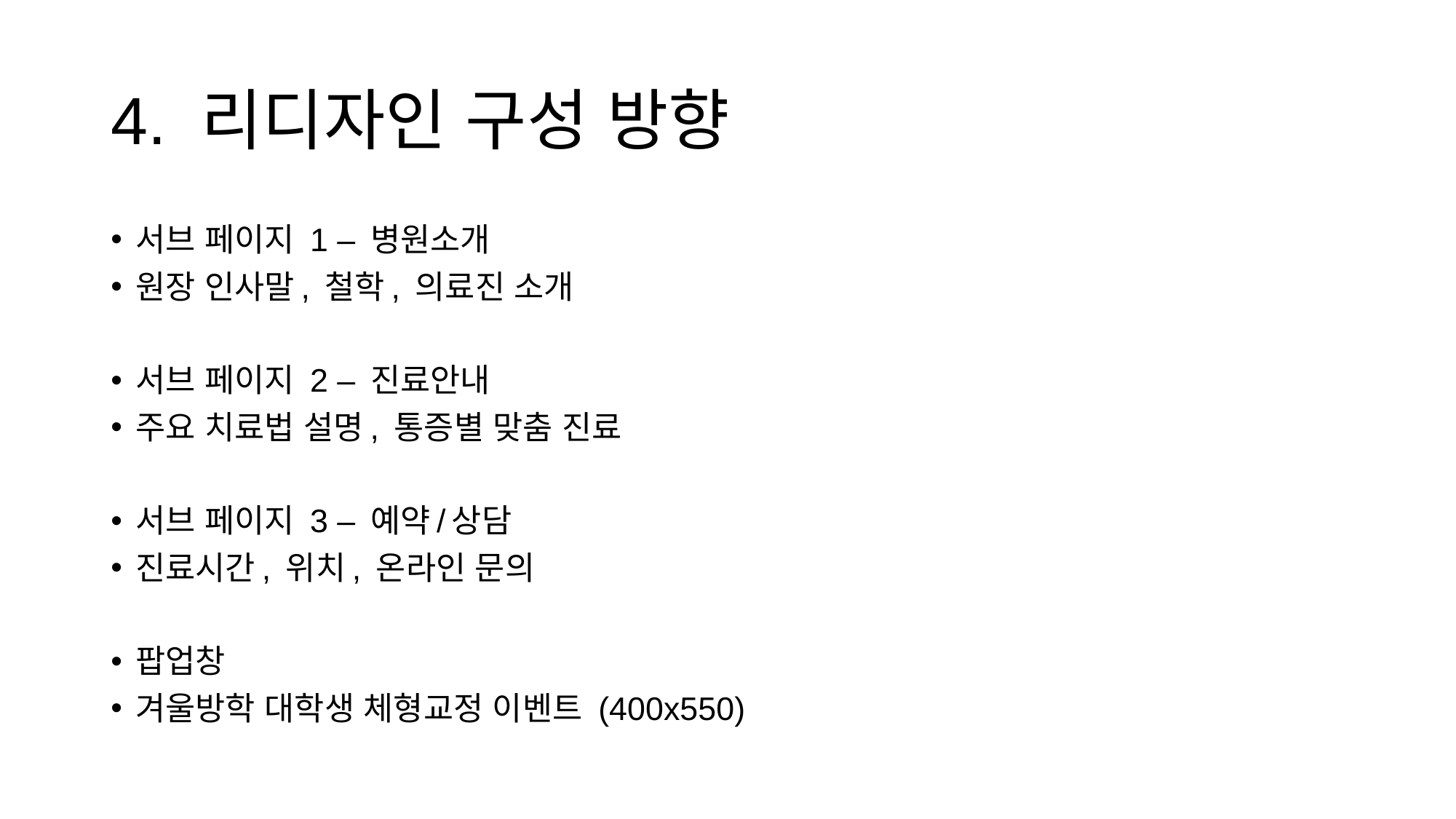

# 4. 리디자인 구성 방향
서브 페이지 1 – 병원소개
원장 인사말, 철학, 의료진 소개

서브 페이지 2 – 진료안내
주요 치료법 설명, 통증별 맞춤 진료

서브 페이지 3 – 예약/상담
진료시간, 위치, 온라인 문의

팝업창
겨울방학 대학생 체형교정 이벤트 (400x550)